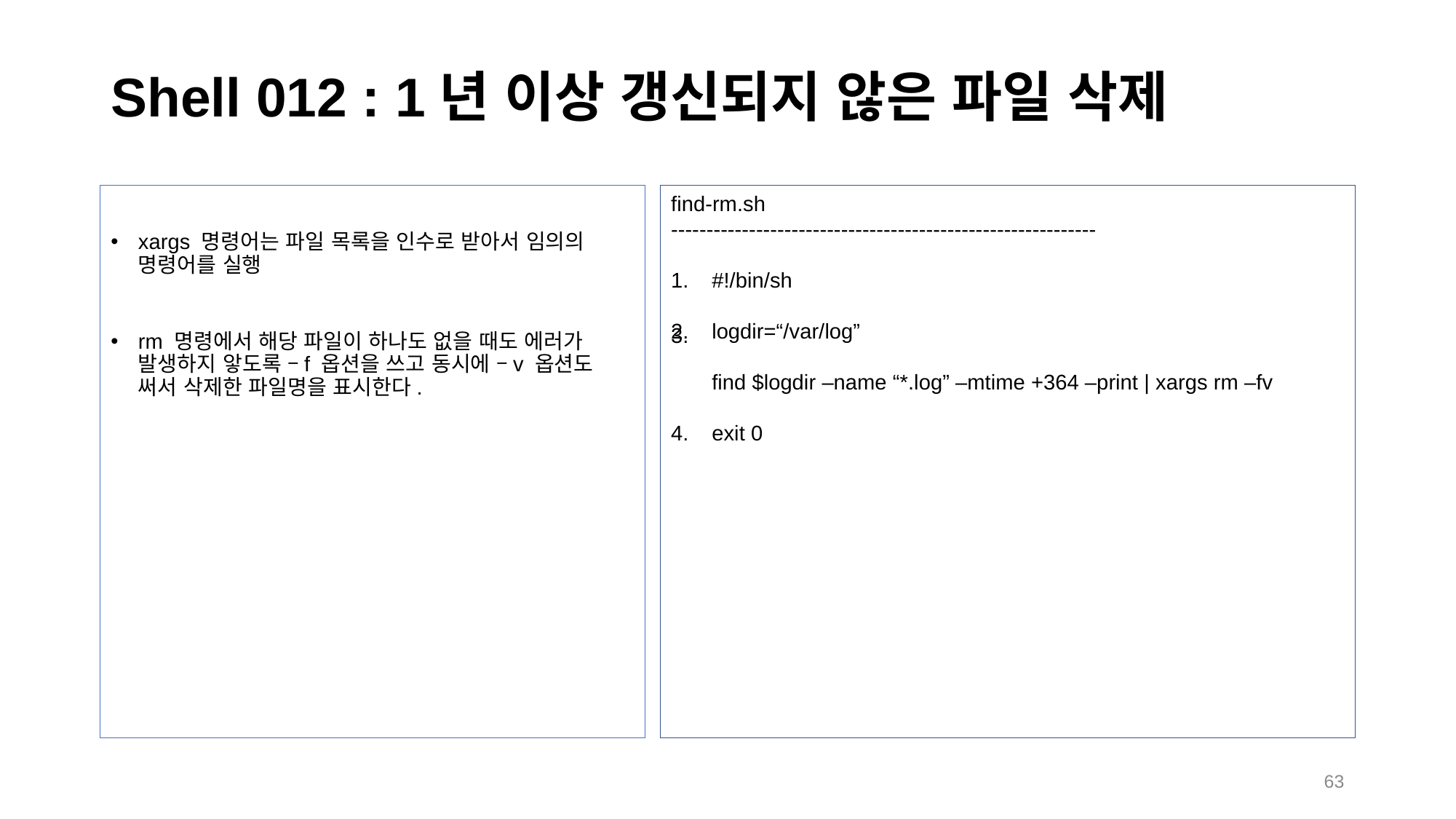

# Shell 012 : 1년 이상 갱신되지 않은 파일 삭제

xargs 명령어는 파일 목록을 인수로 받아서 임의의 명령어를 실행

rm 명령에서 해당 파일이 하나도 없을 때도 에러가 발생하지 앟도록 –f 옵션을 쓰고 동시에 –v 옵션도 써서 삭제한 파일명을 표시한다.

find-rm.sh
------------------------------------------------------------

#!/bin/sh

logdir=“/var/log”
find $logdir –name “*.log” –mtime +364 –print | xargs rm –fv

exit 0
63